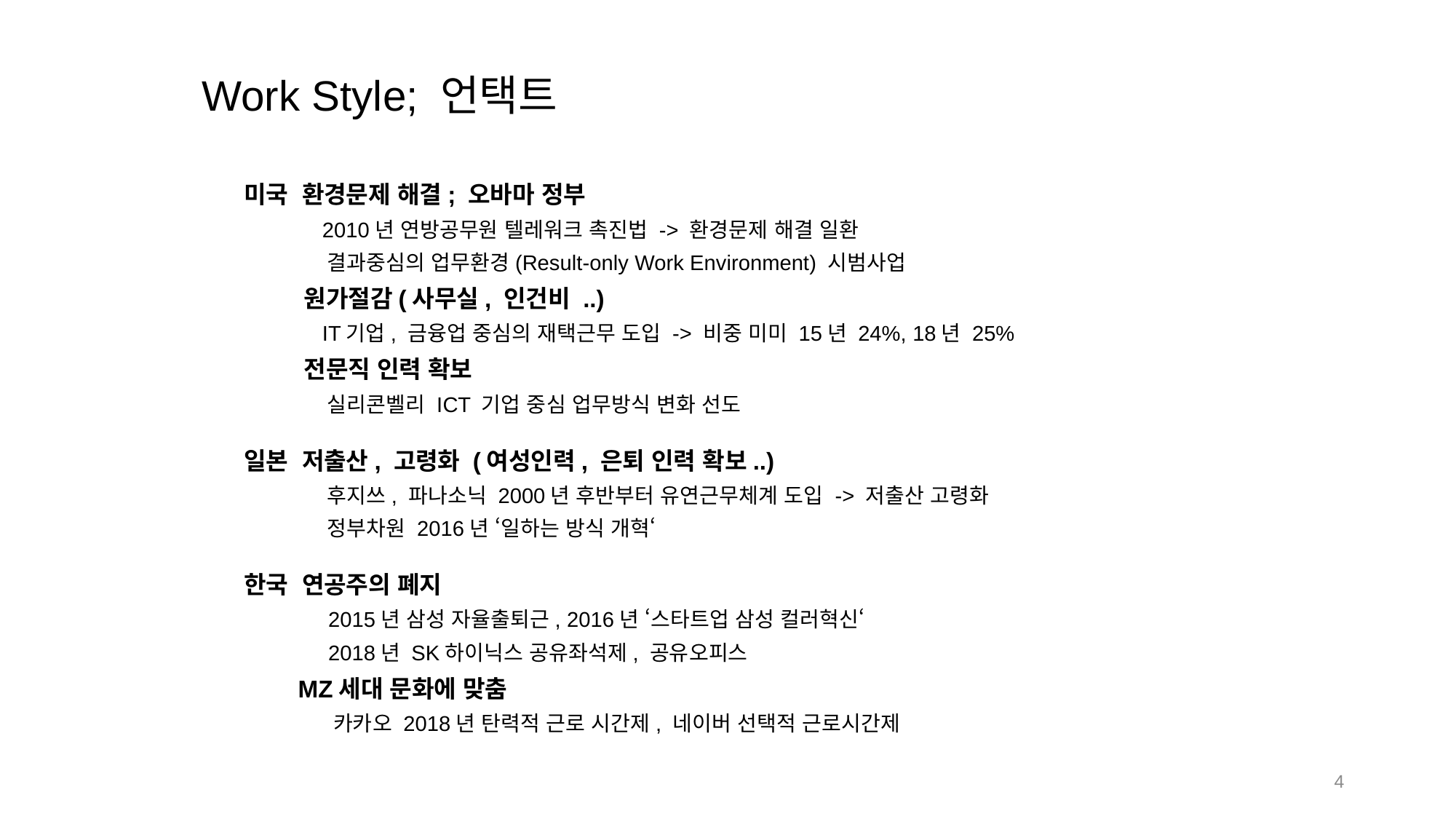

Work Style; 언택트
미국  환경문제 해결; 오바마 정부
             2010년 연방공무원 텔레워크 촉진법 -> 환경문제 해결 일환
             결과중심의 업무환경(Result-only Work Environment) 시범사업
        원가절감(사무실, 인건비 ..)
             IT기업, 금융업 중심의 재택근무 도입 -> 비중 미미 15년 24%, 18년 25%
        전문직 인력 확보
             실리콘벨리 ICT 기업 중심 업무방식 변화 선도
일본  저출산, 고령화 (여성인력, 은퇴 인력 확보..)
             후지쓰, 파나소닉 2000년 후반부터 유연근무체계 도입 -> 저출산 고령화
             정부차원 2016년 ‘일하는 방식 개혁‘
한국  연공주의 폐지
              2015년 삼성 자율출퇴근, 2016년 ‘스타트업 삼성 컬러혁신‘
              2018년 SK하이닉스 공유좌석제, 공유오피스
        MZ세대 문화에 맞춤
              카카오 2018년 탄력적 근로 시간제, 네이버 선택적 근로시간제
4